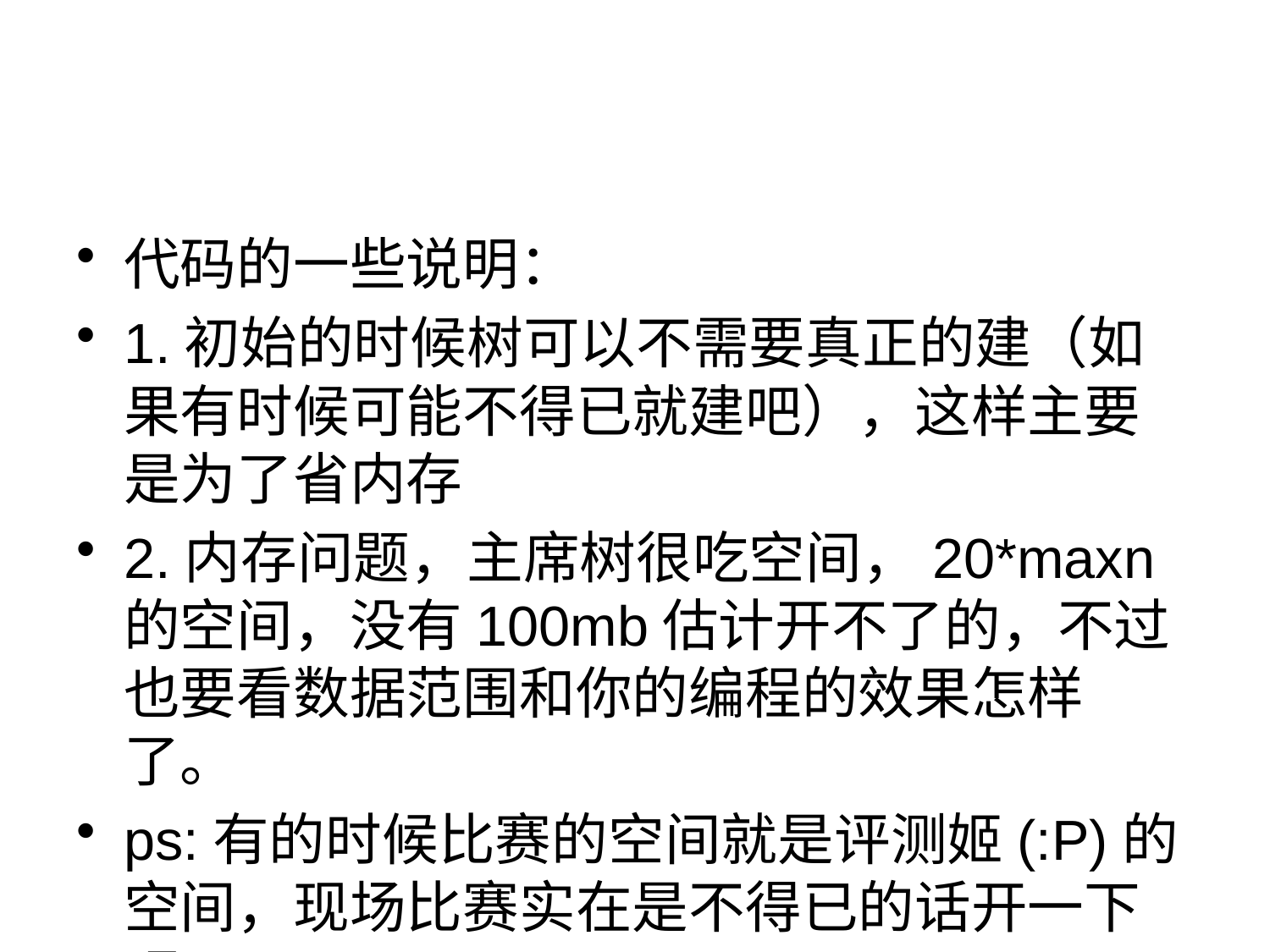

#
代码的一些说明：
1.初始的时候树可以不需要真正的建（如果有时候可能不得已就建吧），这样主要是为了省内存
2.内存问题，主席树很吃空间，20*maxn的空间，没有100mb估计开不了的，不过也要看数据范围和你的编程的效果怎样了。
ps:有的时候比赛的空间就是评测姬(:P)的空间，现场比赛实在是不得已的话开一下吧